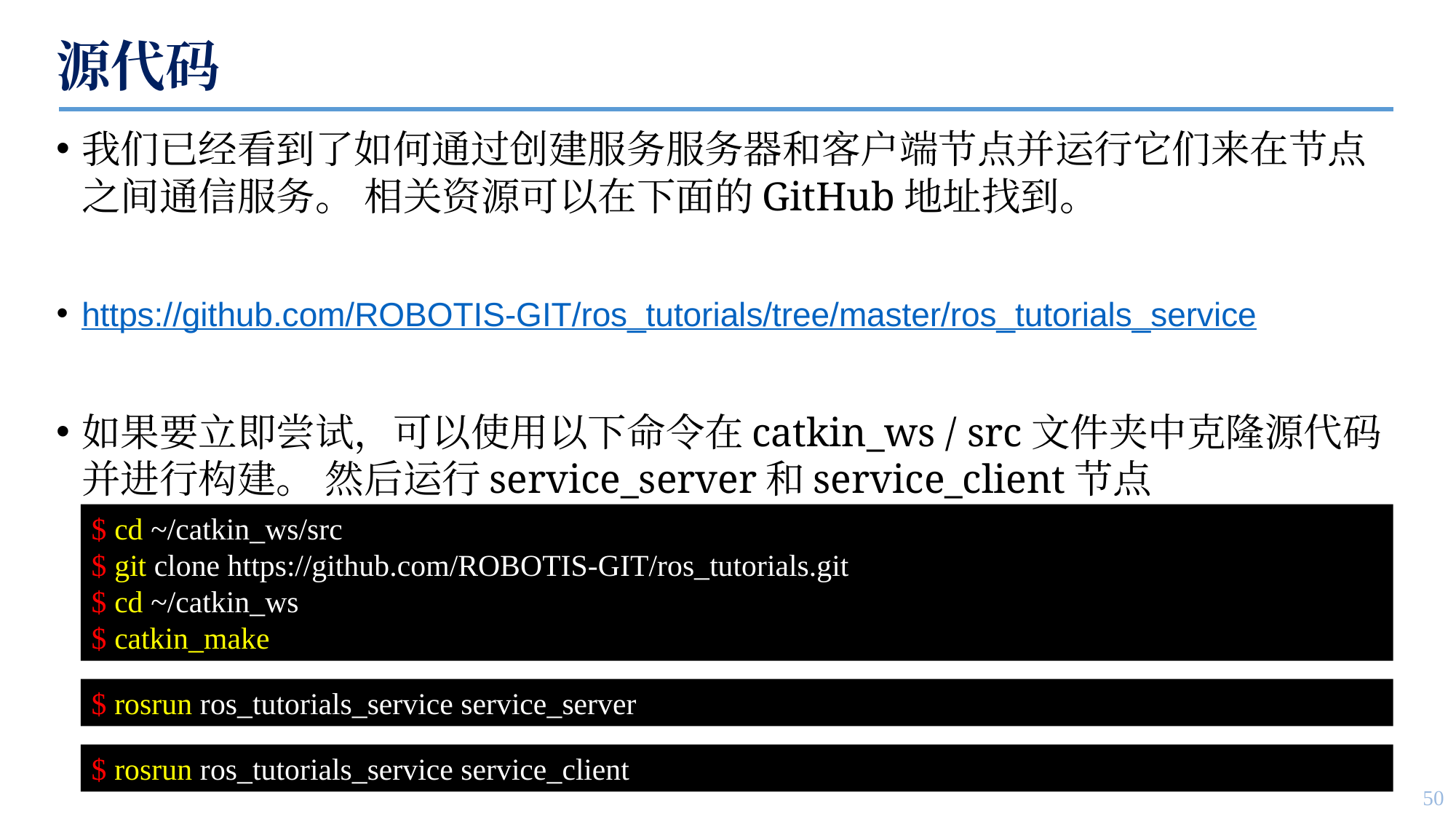

# 源代码
我们已经看到了如何通过创建服务服务器和客户端节点并运行它们来在节点之间通信服务。 相关资源可以在下面的GitHub地址找到。

https://github.com/ROBOTIS-GIT/ros_tutorials/tree/master/ros_tutorials_service

如果要立即尝试，可以使用以下命令在catkin_ws / src文件夹中克隆源代码并进行构建。 然后运行service_server和service_client节点
$ cd ~/catkin_ws/src
$ git clone https://github.com/ROBOTIS-GIT/ros_tutorials.git
$ cd ~/catkin_ws
$ catkin_make
$ rosrun ros_tutorials_service service_server
$ rosrun ros_tutorials_service service_client
50